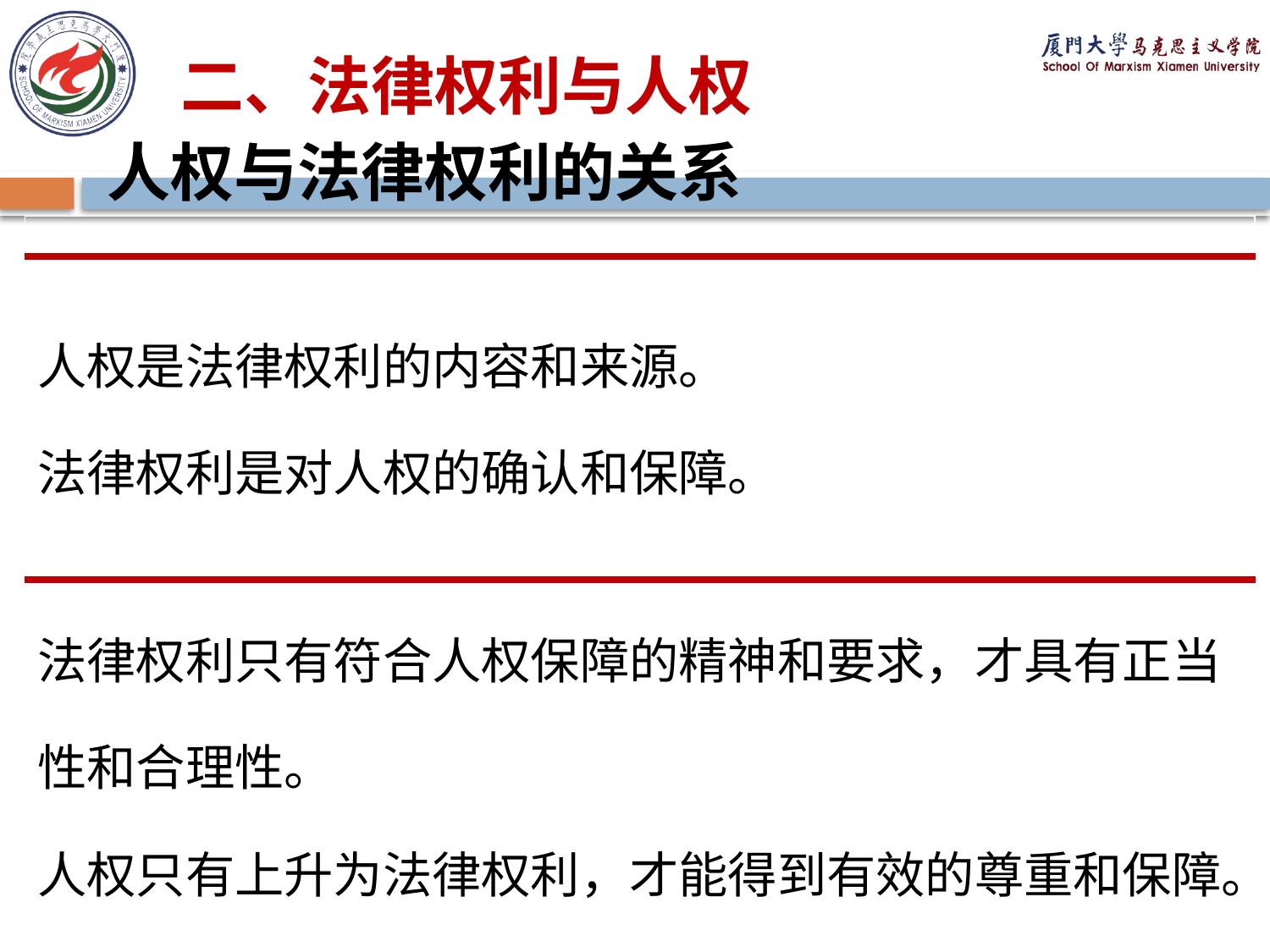

二、法律权利与人权
人权与法律权利的关系
|  |
| --- |
|  |
| 人权是法律权利的内容和来源。 法律权利是对人权的确认和保障。 |
|  |
| 法律权利只有符合人权保障的精神和要求，才具有正当性和合理性。 人权只有上升为法律权利，才能得到有效的尊重和保障。 |
|  |